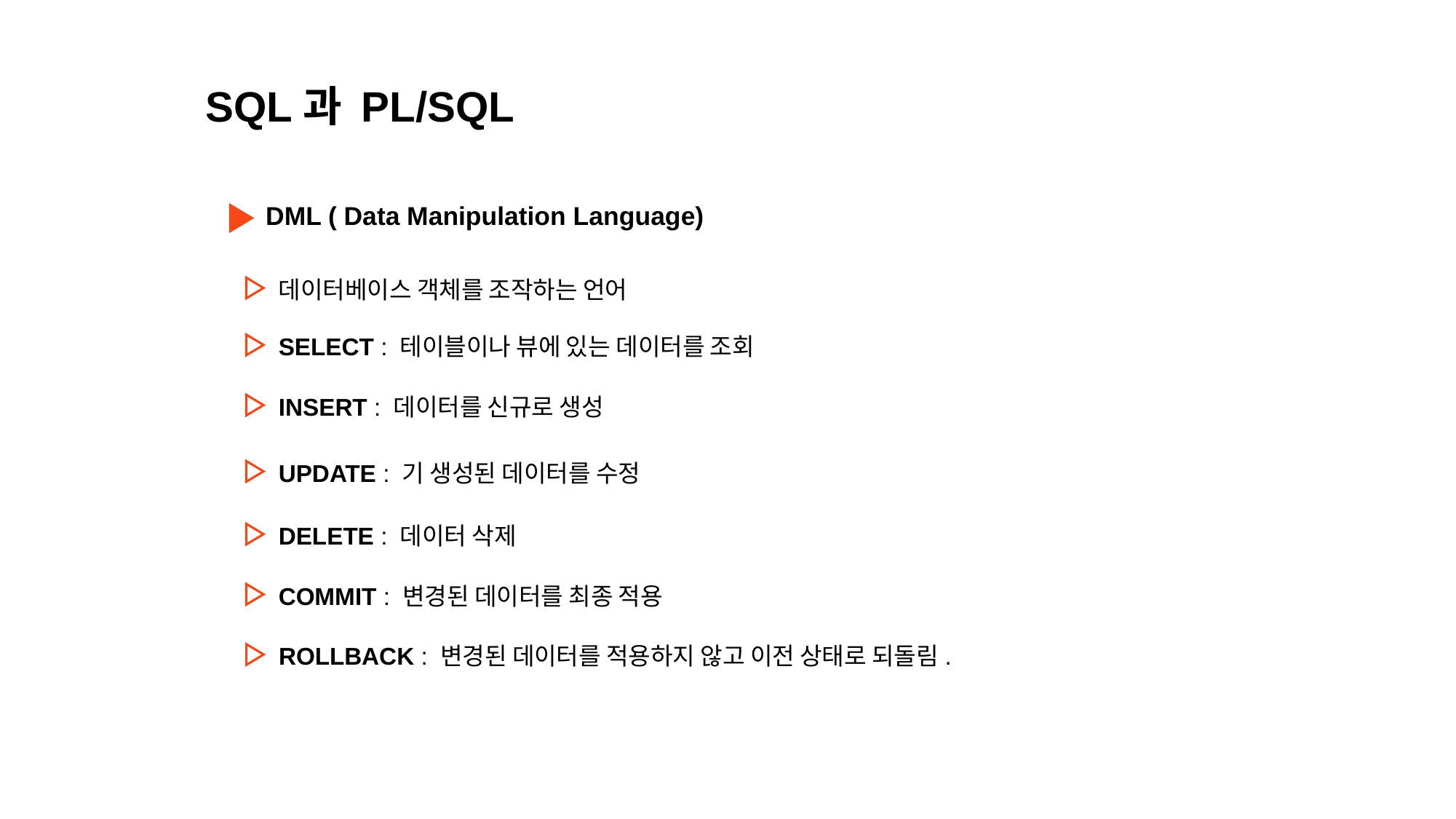

SQL과 PL/SQL
DML ( Data Manipulation Language)

데이터베이스 객체를 조작하는 언어

SELECT : 테이블이나 뷰에 있는 데이터를 조회

INSERT : 데이터를 신규로 생성

UPDATE : 기 생성된 데이터를 수정

DELETE : 데이터 삭제

COMMIT : 변경된 데이터를 최종 적용

ROLLBACK : 변경된 데이터를 적용하지 않고 이전 상태로 되돌림.